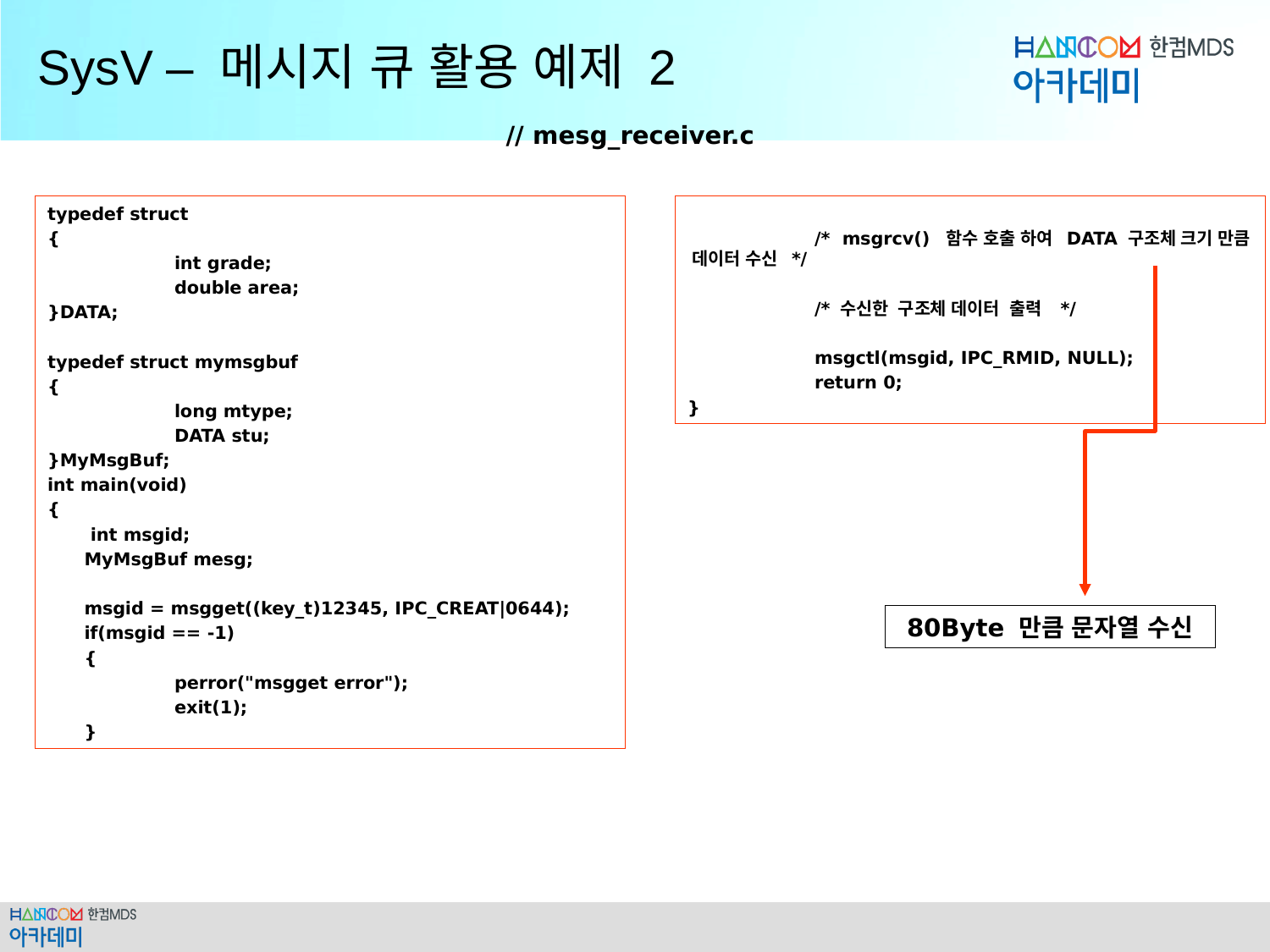

# SysV – 메시지 큐 활용 예제 2
// mesg_receiver.c
typedef struct
{
	int grade;
	double area;
}DATA;

typedef struct mymsgbuf
{
	long mtype;
	DATA stu;
}MyMsgBuf;
int main(void)
{
       int msgid;
      MyMsgBuf mesg;

      msgid = msgget((key_t)12345, IPC_CREAT|0644);
      if(msgid == -1)
      {
	perror("msgget error");
	exit(1);
      }

	/*  msgrcv()  함수 호출 하여  DATA 구조체 크기 만큼  데이터 수신  */

	/* 수신한  구조체 데이터  출력   */

	msgctl(msgid, IPC_RMID, NULL);
	return 0;
}
80Byte 만큼 문자열 수신